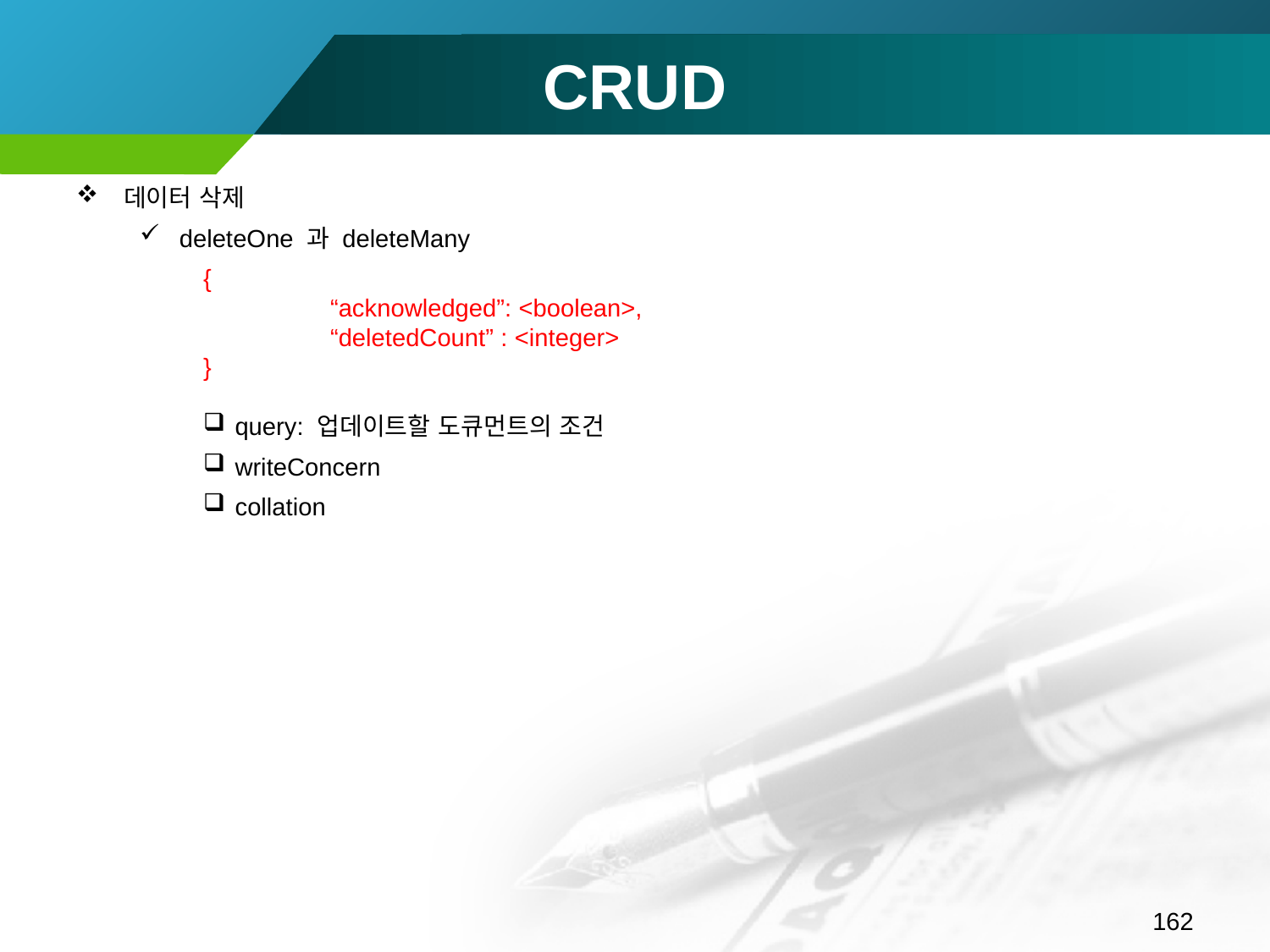

# CRUD
데이터 삭제
deleteOne 과 deleteMany
{
 	“acknowledged”: <boolean>,
	“deletedCount” : <integer>
}

query: 업데이트할 도큐먼트의 조건
writeConcern
collation
162